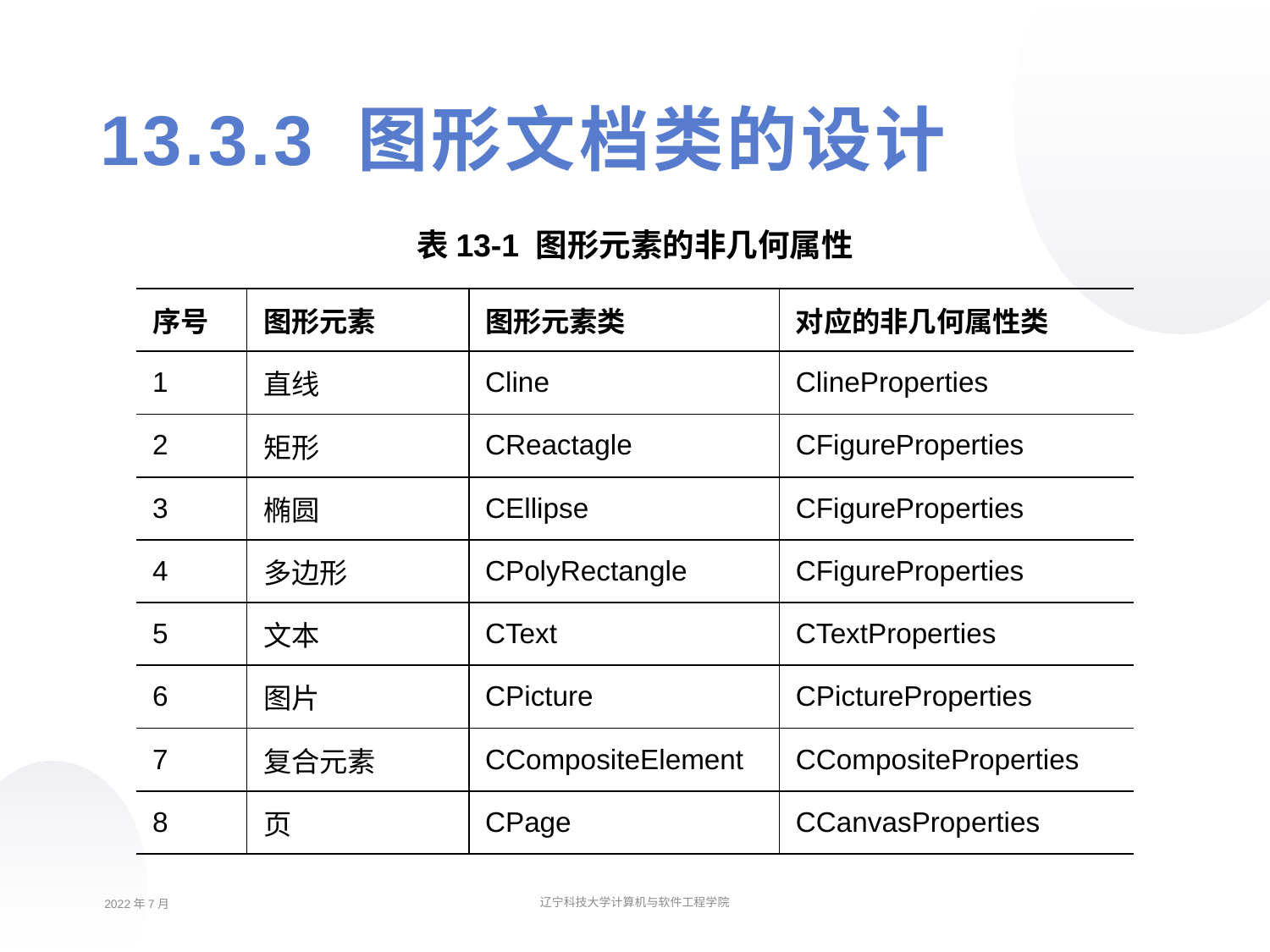

13.3.3 图形文档类的设计
表13-1 图形元素的非几何属性
| 序号 | 图形元素 | 图形元素类 | 对应的非几何属性类 |
| --- | --- | --- | --- |
| 1 | 直线 | Cline | ClineProperties |
| 2 | 矩形 | CReactagle | CFigureProperties |
| 3 | 椭圆 | CEllipse | CFigureProperties |
| 4 | 多边形 | CPolyRectangle | CFigureProperties |
| 5 | 文本 | CText | CTextProperties |
| 6 | 图片 | CPicture | CPictureProperties |
| 7 | 复合元素 | CCompositeElement | CCompositeProperties |
| 8 | 页 | CPage | CCanvasProperties |

2022年7月
辽宁科技大学计算机与软件工程学院
37